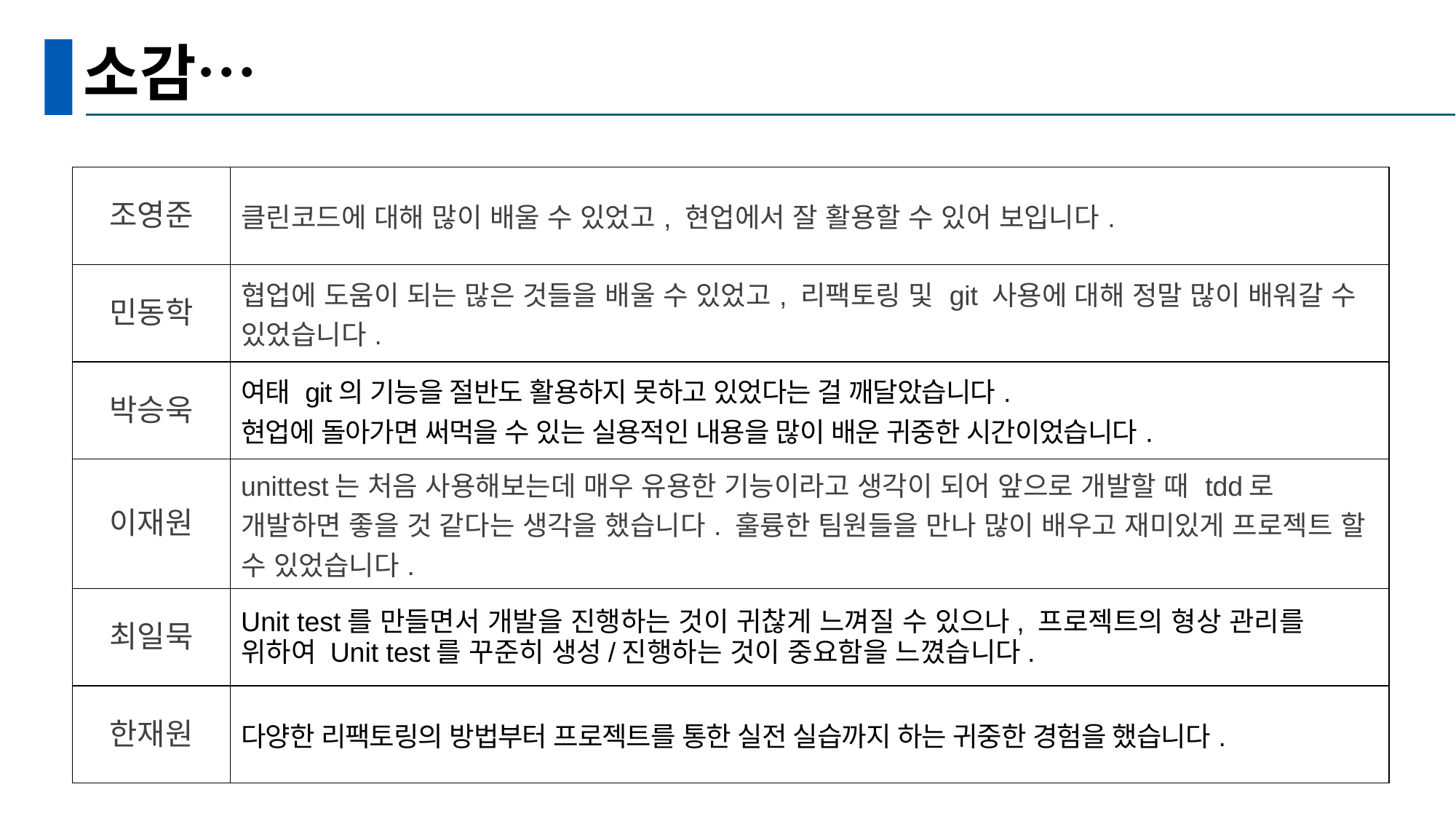

# 소감…
| 조영준 | 클린코드에 대해 많이 배울 수 있었고, 현업에서 잘 활용할 수 있어 보입니다. |
| --- | --- |
| 민동학 | 협업에 도움이 되는 많은 것들을 배울 수 있었고, 리팩토링 및 git 사용에 대해 정말 많이 배워갈 수 있었습니다. |
| 박승욱 | 여태 git의 기능을 절반도 활용하지 못하고 있었다는 걸 깨달았습니다. 현업에 돌아가면 써먹을 수 있는 실용적인 내용을 많이 배운 귀중한 시간이었습니다. |
| 이재원 | unittest는 처음 사용해보는데 매우 유용한 기능이라고 생각이 되어 앞으로 개발할 때 tdd로 개발하면 좋을 것 같다는 생각을 했습니다. 훌륭한 팀원들을 만나 많이 배우고 재미있게 프로젝트 할 수 있었습니다. |
| 최일묵 | Unit test를 만들면서 개발을 진행하는 것이 귀찮게 느껴질 수 있으나, 프로젝트의 형상 관리를 위하여 Unit test를 꾸준히 생성/진행하는 것이 중요함을 느꼈습니다. |
| 한재원 | 다양한 리팩토링의 방법부터 프로젝트를 통한 실전 실습까지 하는 귀중한 경험을 했습니다. |